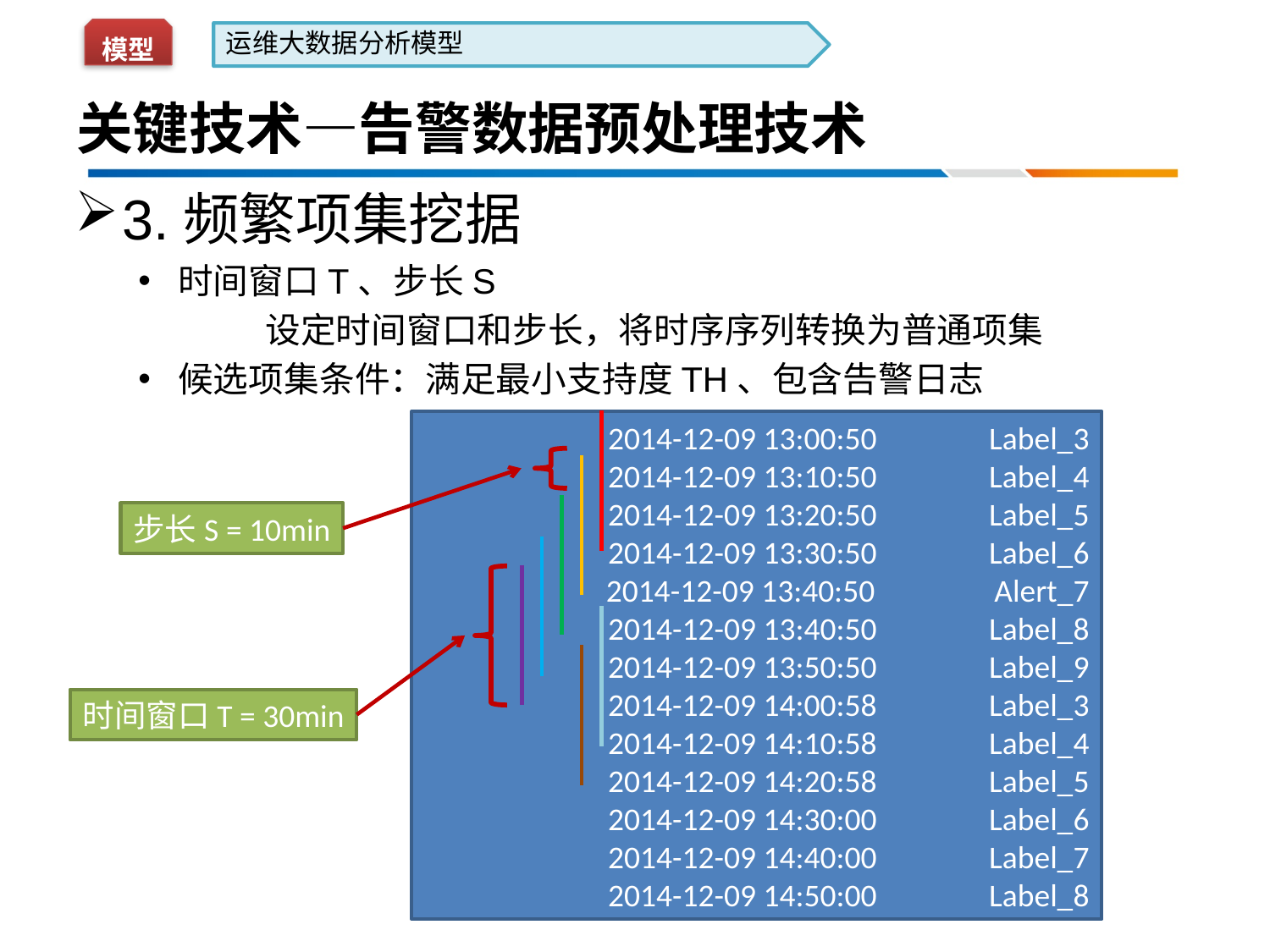

模型
运维大数据分析模型

# 关键技术—告警数据预处理技术
3.频繁项集挖据
时间窗口T、步长S
	设定时间窗口和步长，将时序序列转换为普通项集
候选项集条件：满足最小支持度TH、包含告警日志
2014-12-09 13:00:50	Label_3
2014-12-09 13:10:50	Label_4
2014-12-09 13:20:50	Label_5
2014-12-09 13:30:50	Label_6
2014-12-09 13:40:50	 Alert_7
2014-12-09 13:40:50	Label_8
2014-12-09 13:50:50	Label_9
2014-12-09 14:00:58	Label_3
2014-12-09 14:10:58	Label_4
2014-12-09 14:20:58	Label_5
2014-12-09 14:30:00	Label_6
2014-12-09 14:40:00	Label_7
2014-12-09 14:50:00	Label_8

步长S = 10min

时间窗口T = 30min